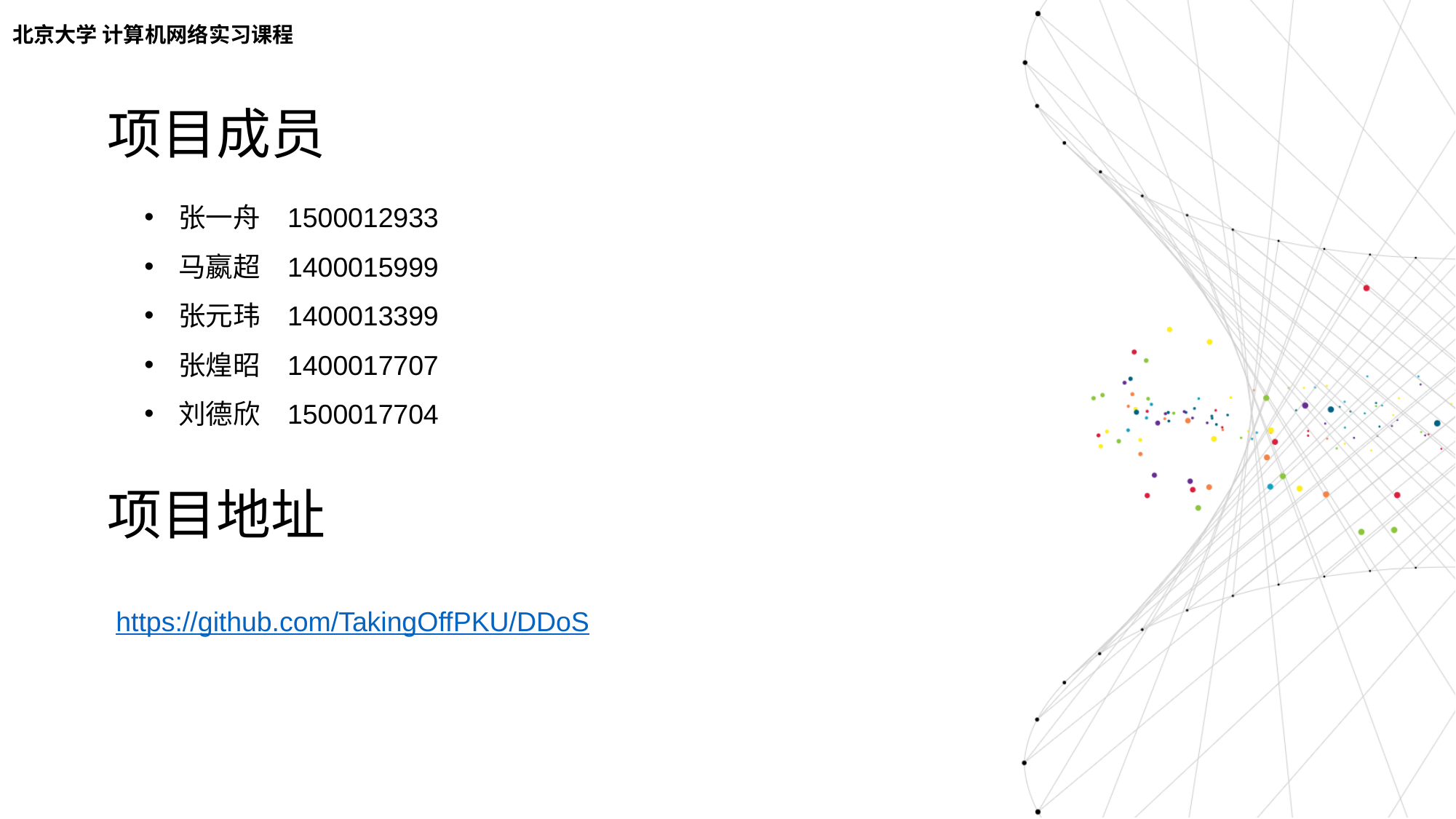

北京大学 计算机网络实习课程
项目成员
张一舟	1500012933
马嬴超	1400015999
张元玮	1400013399
张煌昭	1400017707
刘德欣	1500017704
项目地址
https://github.com/TakingOffPKU/DDoS